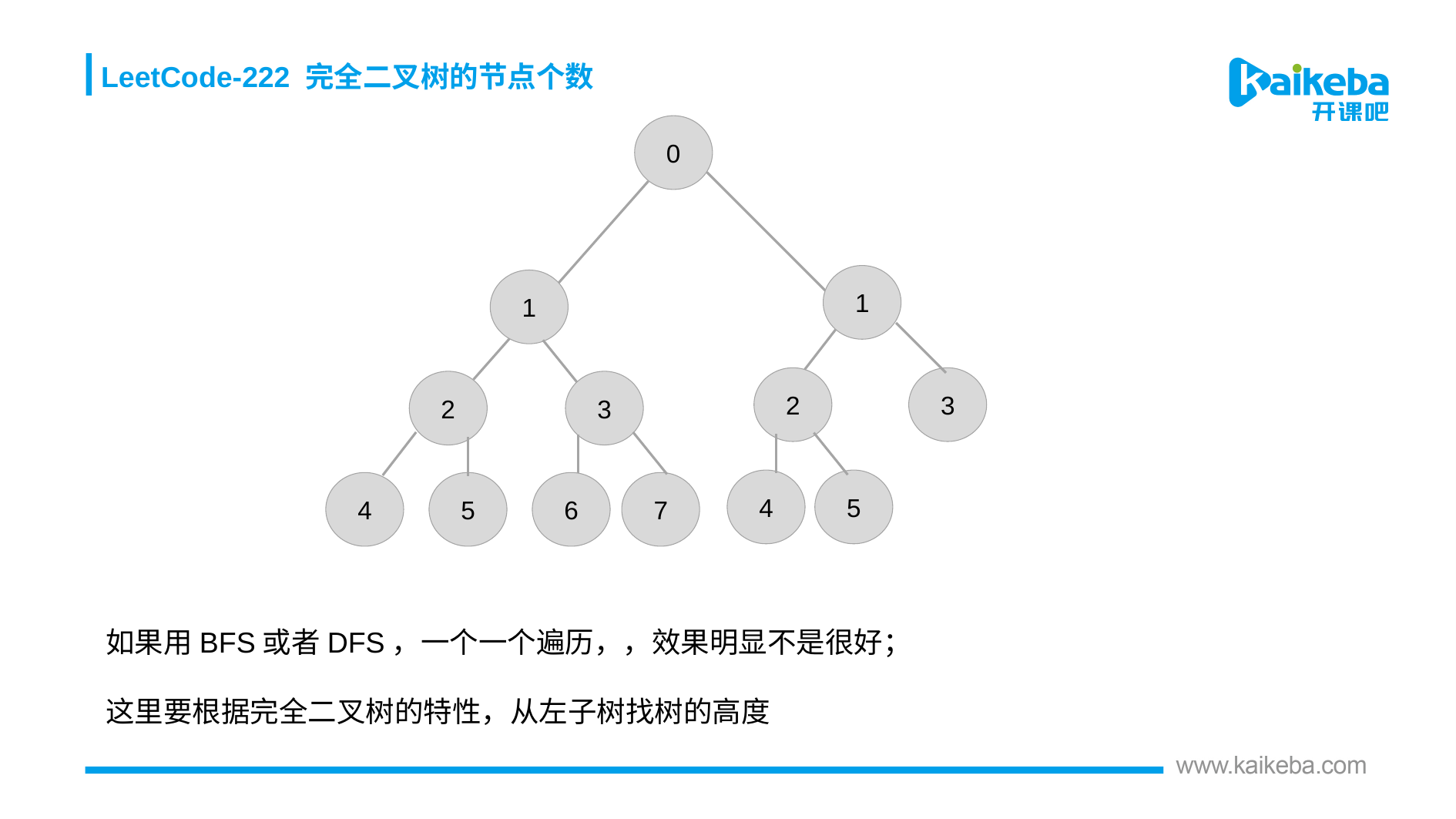

LeetCode-222 完全二叉树的节点个数

0

1

1

2

3

2

3

4

5

4

5

6

7
如果用BFS或者DFS，一个一个遍历，，效果明显不是很好；

这里要根据完全二叉树的特性，从左子树找树的高度